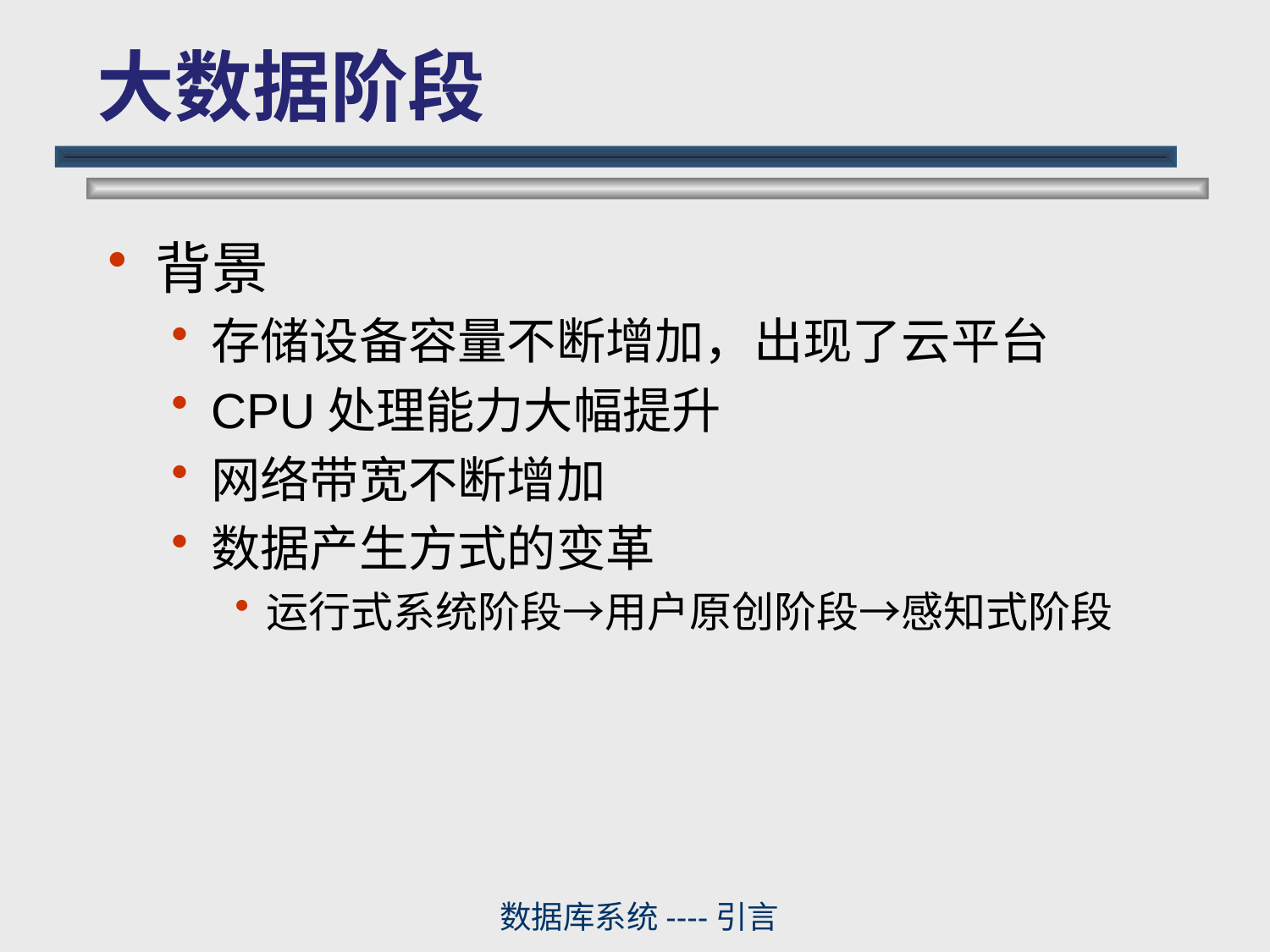

# 大数据阶段
背景
存储设备容量不断增加，出现了云平台
CPU处理能力大幅提升
网络带宽不断增加
数据产生方式的变革
运行式系统阶段→用户原创阶段→感知式阶段
数据库系统----引言